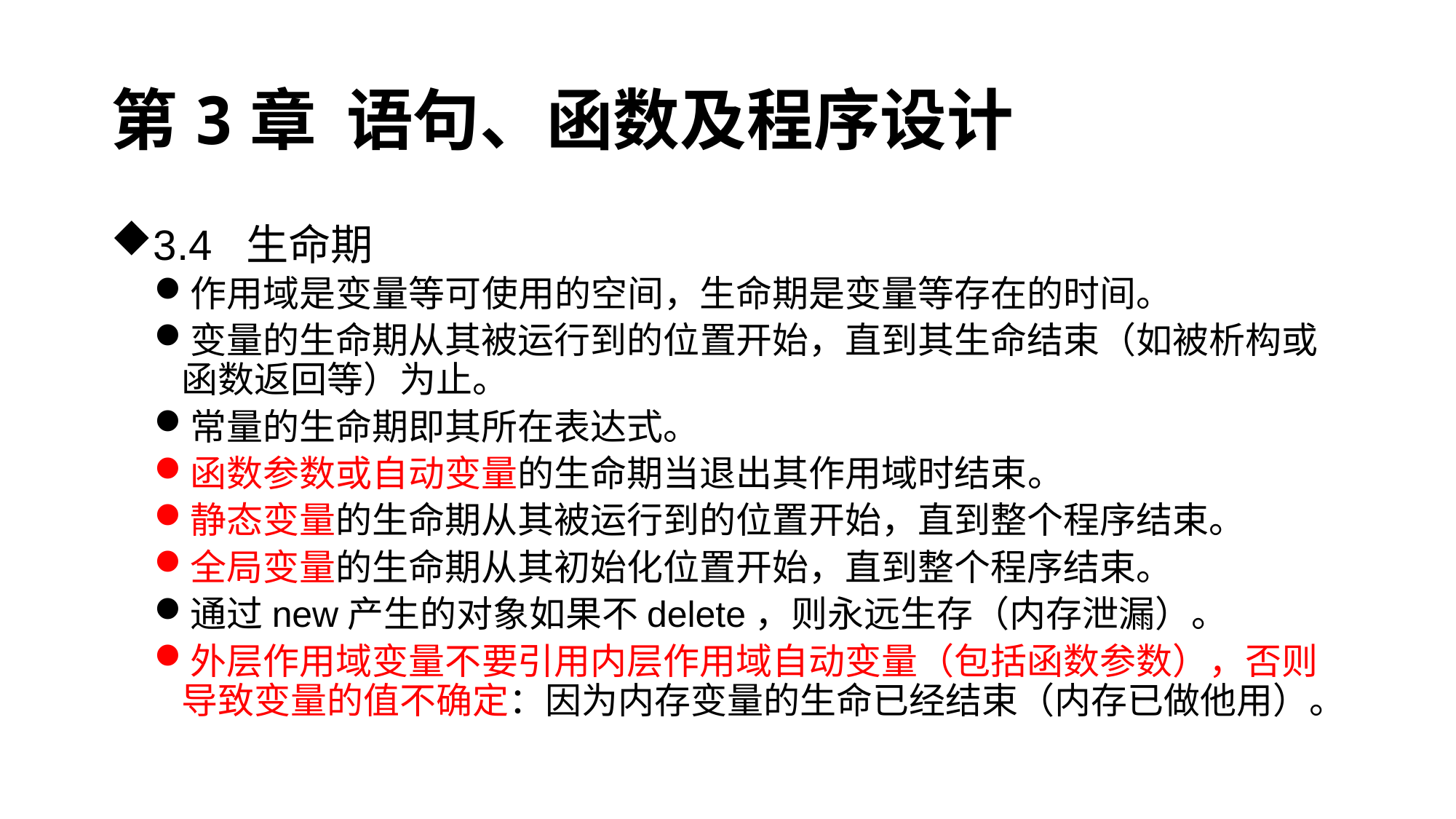

# 第3章  语句、函数及程序设计
3.4  生命期

作用域是变量等可使用的空间，生命期是变量等存在的时间。
变量的生命期从其被运行到的位置开始，直到其生命结束（如被析构或函数返回等）为止。
常量的生命期即其所在表达式。
函数参数或自动变量的生命期当退出其作用域时结束。
静态变量的生命期从其被运行到的位置开始，直到整个程序结束。
全局变量的生命期从其初始化位置开始，直到整个程序结束。
通过new产生的对象如果不delete，则永远生存（内存泄漏）。
外层作用域变量不要引用内层作用域自动变量（包括函数参数），否则导致变量的值不确定：因为内存变量的生命已经结束（内存已做他用）。